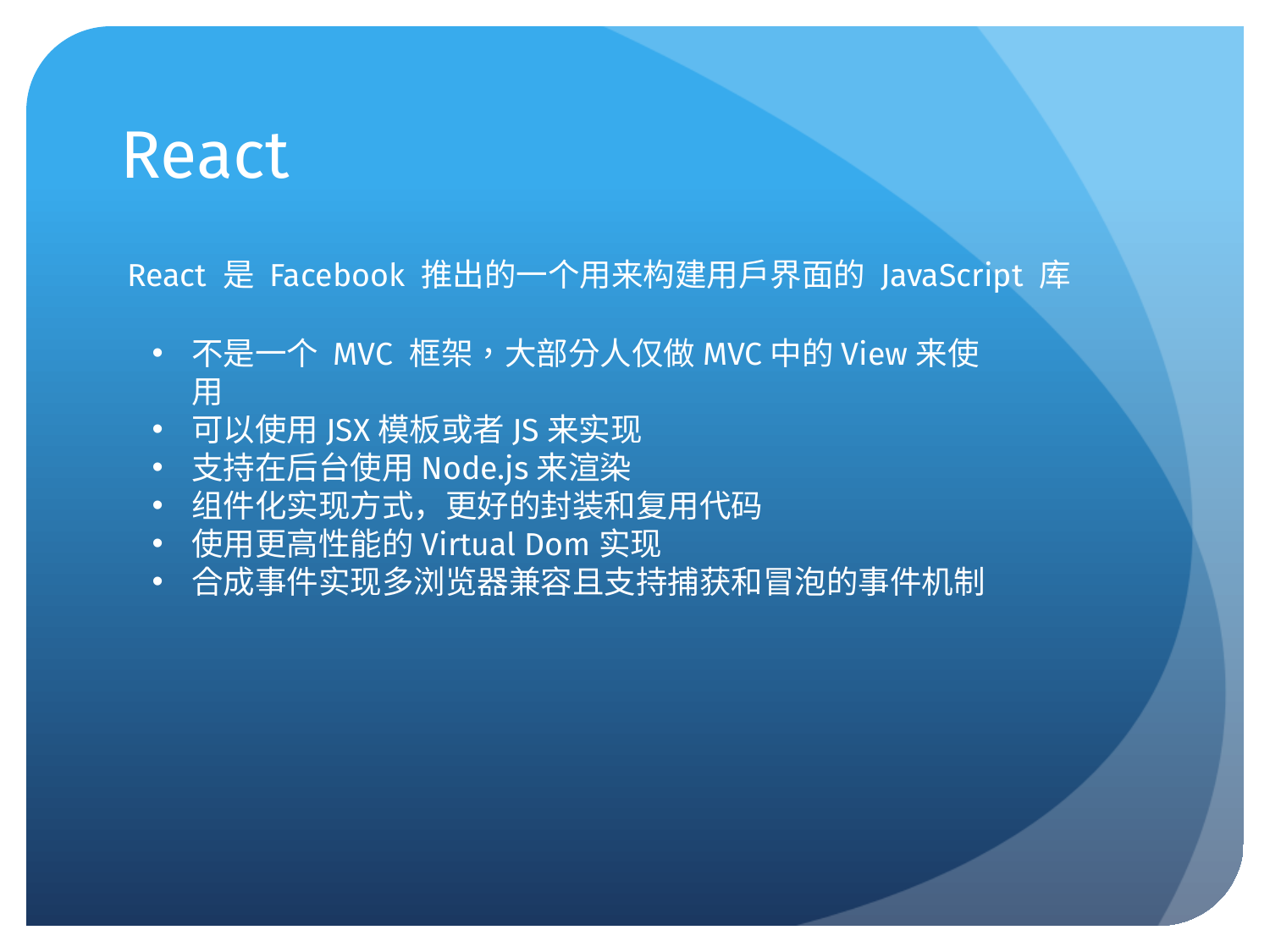

# React
React 是 Facebook 推出的一个用来构建用户界面的 JavaScript 库
不是一个 MVC 框架，大部分人仅做MVC中的View来使用
可以使用JSX模板或者JS来实现
支持在后台使用Node.js来渲染
组件化实现方式，更好的封装和复用代码
使用更高性能的Virtual Dom实现
合成事件实现多浏览器兼容且支持捕获和冒泡的事件机制